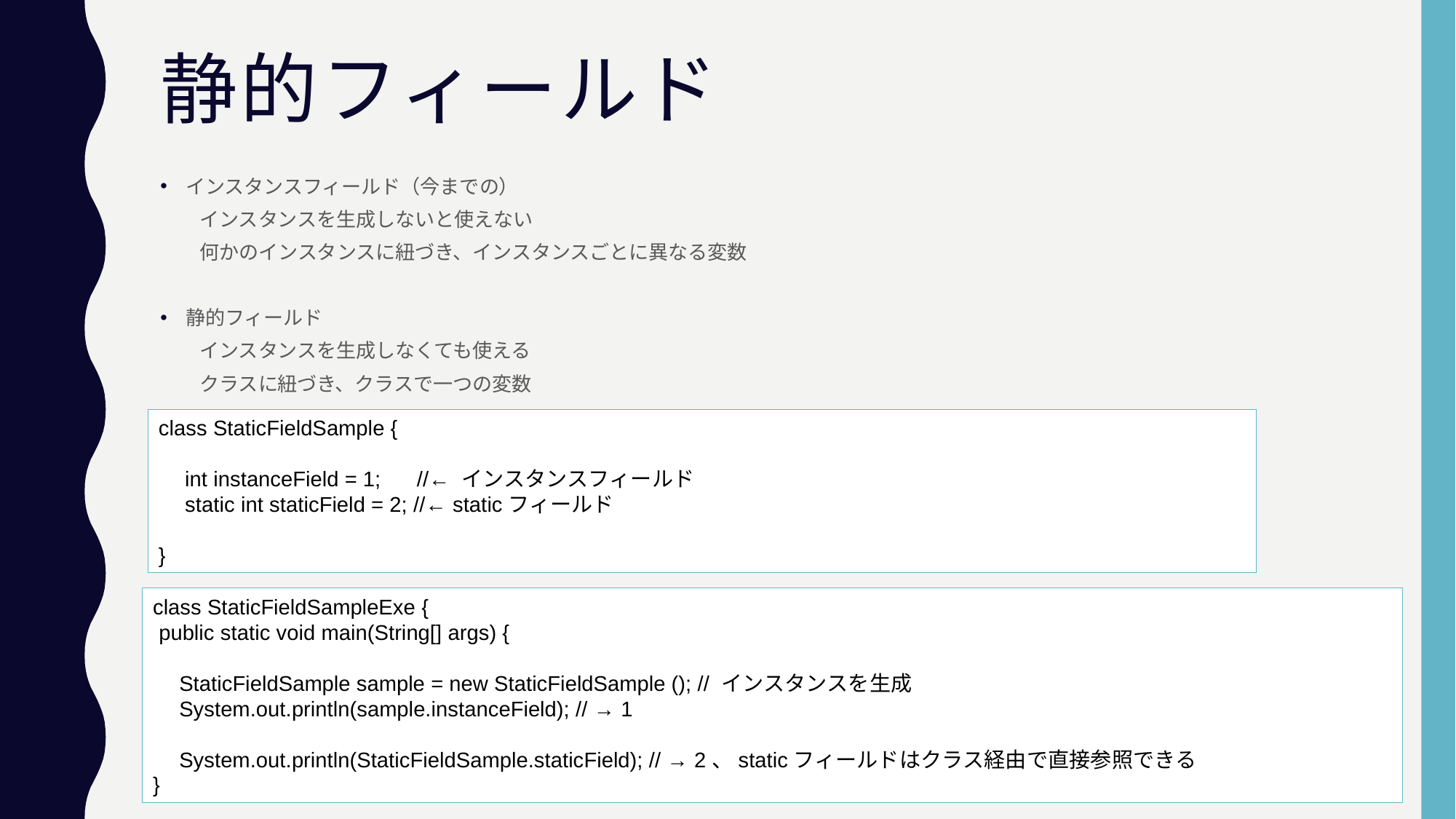

# 静的フィールド
インスタンスフィールド（今までの）
　　インスタンスを生成しないと使えない
　　何かのインスタンスに紐づき、インスタンスごとに異なる変数

静的フィールド
　　インスタンスを生成しなくても使える
　　クラスに紐づき、クラスで一つの変数

class StaticFieldSample {

　int instanceField = 1;      //← インスタンスフィールド
　static int staticField = 2; //← staticフィールド

}
class StaticFieldSampleExe {
 public static void main(String[] args) {

　StaticFieldSample sample = new StaticFieldSample (); // インスタンスを生成
　System.out.println(sample.instanceField); // → 1

　System.out.println(StaticFieldSample.staticField); // → 2、staticフィールドはクラス経由で直接参照できる
}